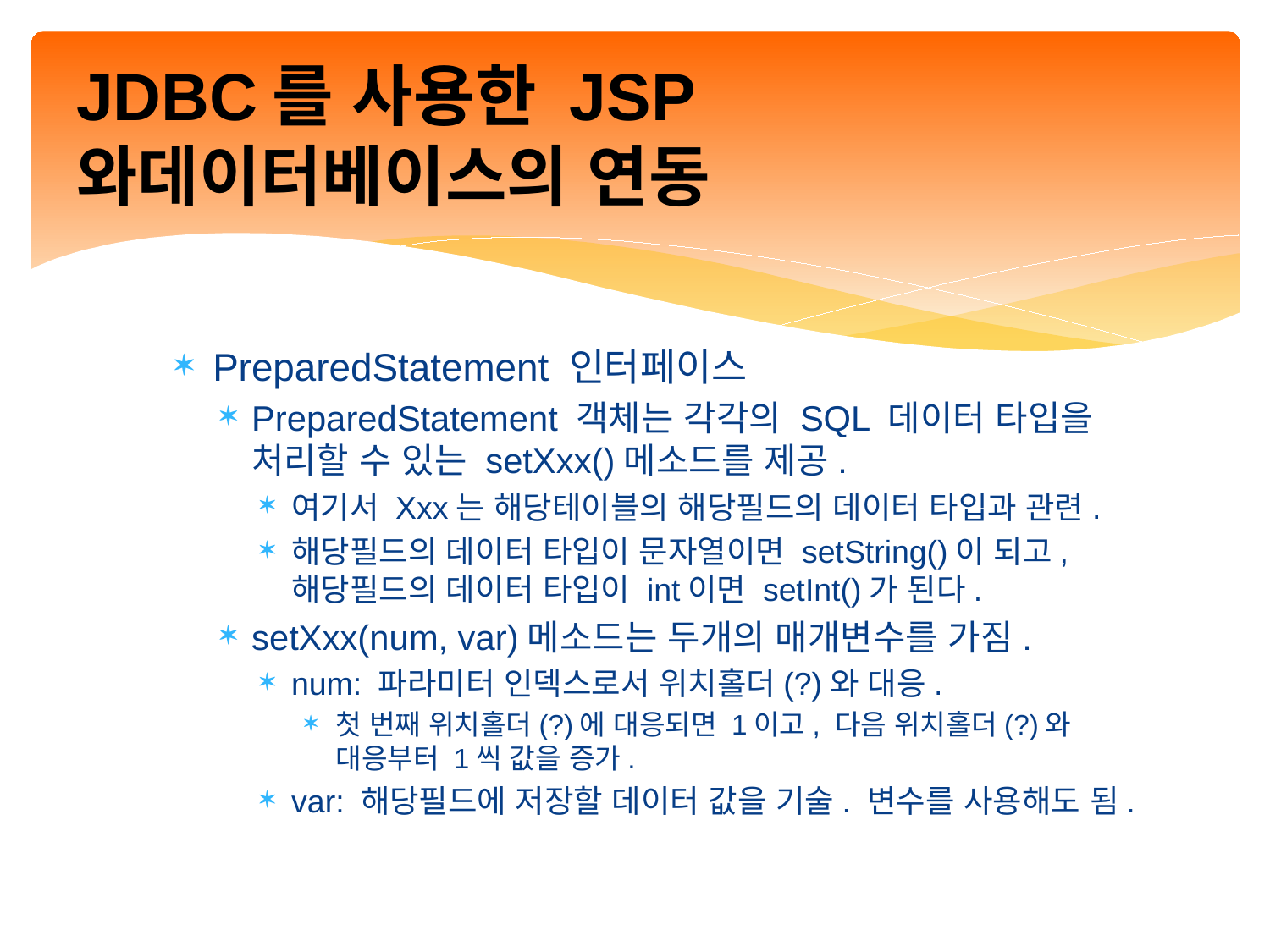

# JDBC를 사용한 JSP와데이터베이스의 연동
PreparedStatement 인터페이스
PreparedStatement 객체는 각각의 SQL 데이터 타입을 처리할 수 있는 setXxx()메소드를 제공.
여기서 Xxx는 해당테이블의 해당필드의 데이터 타입과 관련.
해당필드의 데이터 타입이 문자열이면 setString()이 되고, 해당필드의 데이터 타입이 int이면 setInt()가 된다.
setXxx(num, var)메소드는 두개의 매개변수를 가짐.
num: 파라미터 인덱스로서 위치홀더(?)와 대응.
첫 번째 위치홀더(?)에 대응되면 1이고, 다음 위치홀더(?)와 대응부터 1씩 값을 증가.
var: 해당필드에 저장할 데이터 값을 기술. 변수를 사용해도 됨.